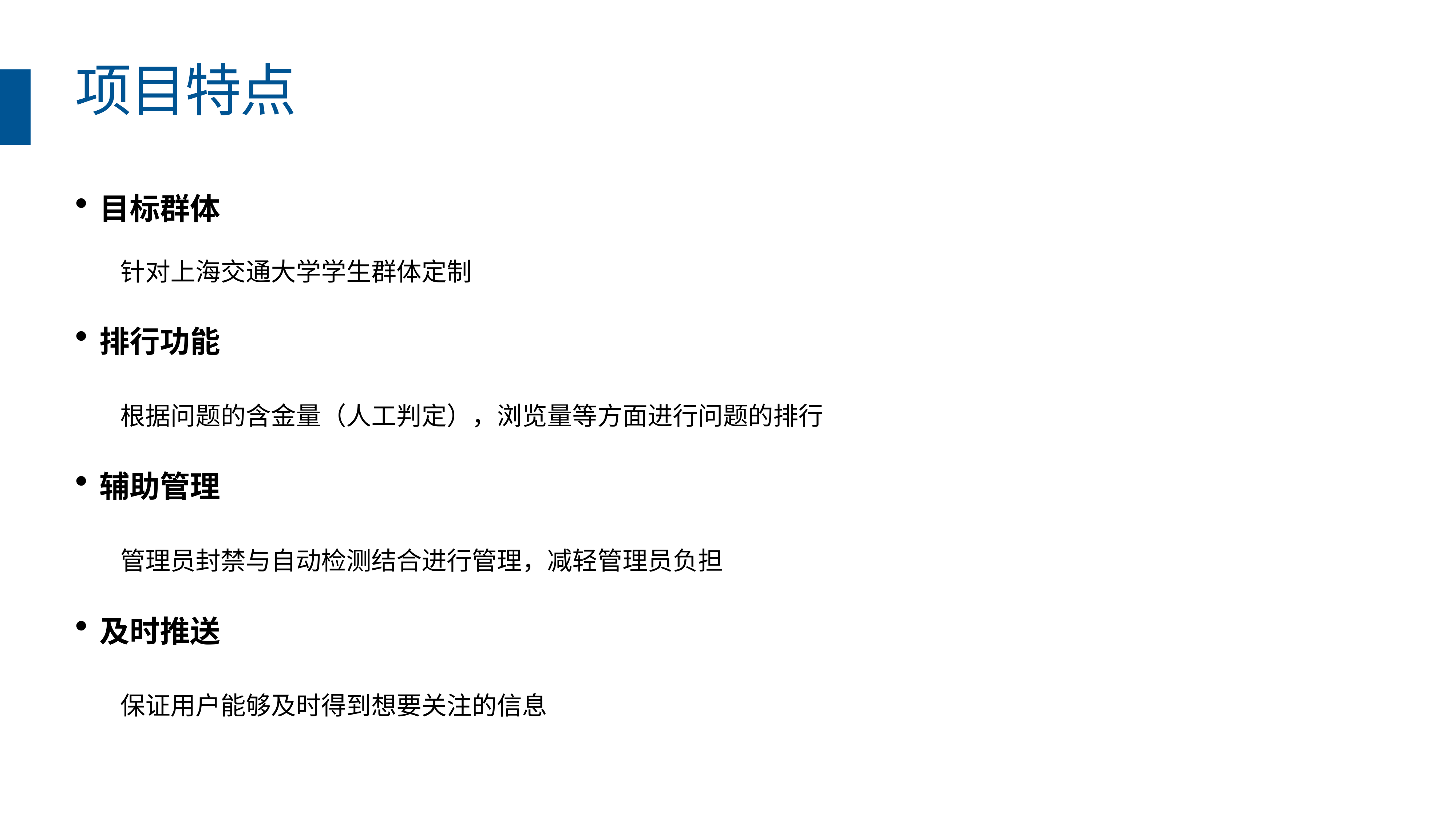

# 项目特点
目标群体
	针对上海交通大学学生群体定制
排行功能
	根据问题的含金量（人工判定），浏览量等方面进行问题的排行
辅助管理
	管理员封禁与自动检测结合进行管理，减轻管理员负担
及时推送
	保证用户能够及时得到想要关注的信息